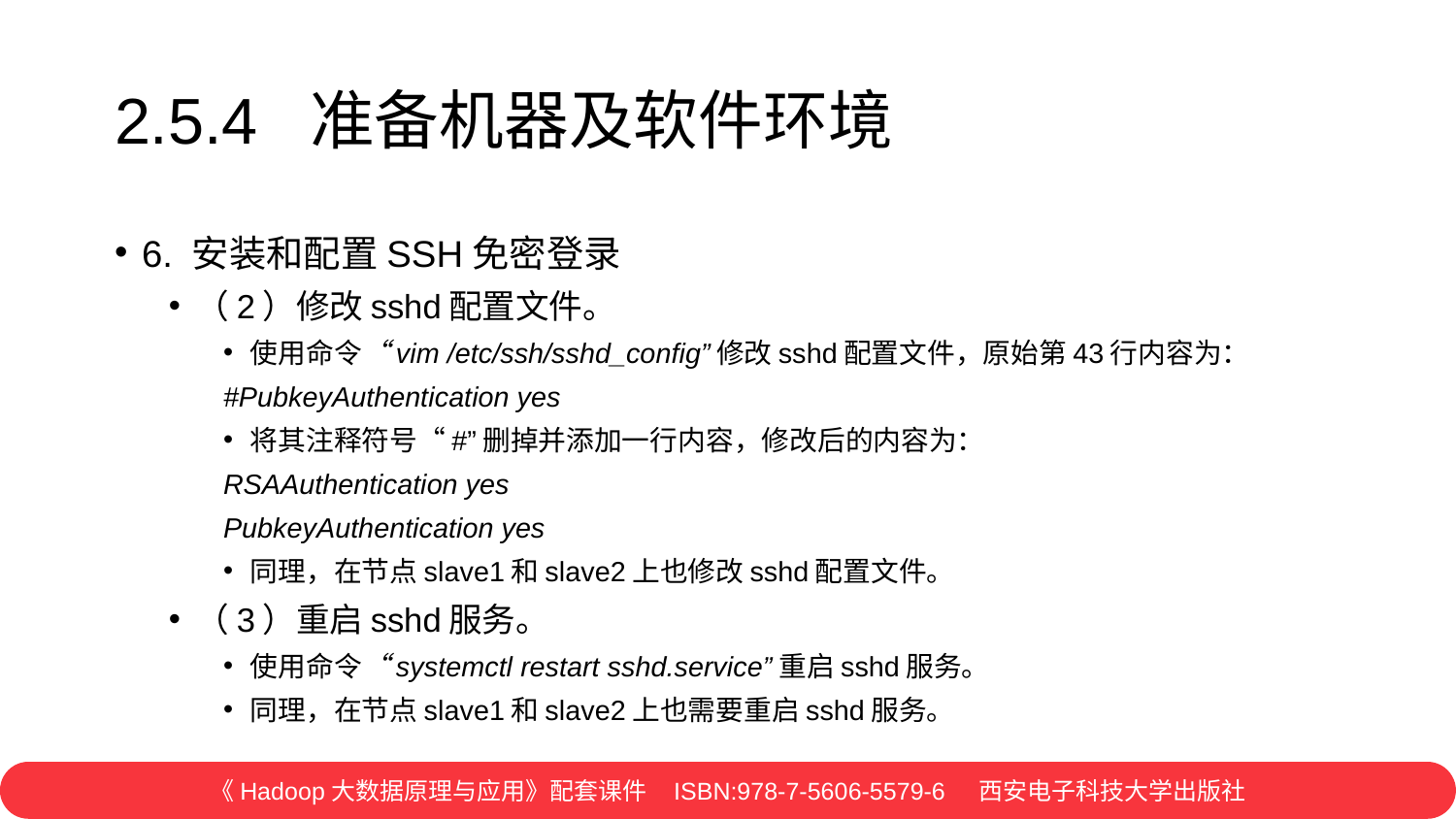

# 2.5.4  准备机器及软件环境
6. 安装和配置SSH免密登录
（2）修改sshd配置文件。
使用命令“vim /etc/ssh/sshd_config”修改sshd配置文件，原始第43行内容为：
#PubkeyAuthentication yes
将其注释符号“#”删掉并添加一行内容，修改后的内容为：
RSAAuthentication yes
PubkeyAuthentication yes
同理，在节点slave1和slave2上也修改sshd配置文件。
（3）重启sshd服务。
使用命令“systemctl restart sshd.service”重启sshd服务。
同理，在节点slave1和slave2上也需要重启sshd服务。